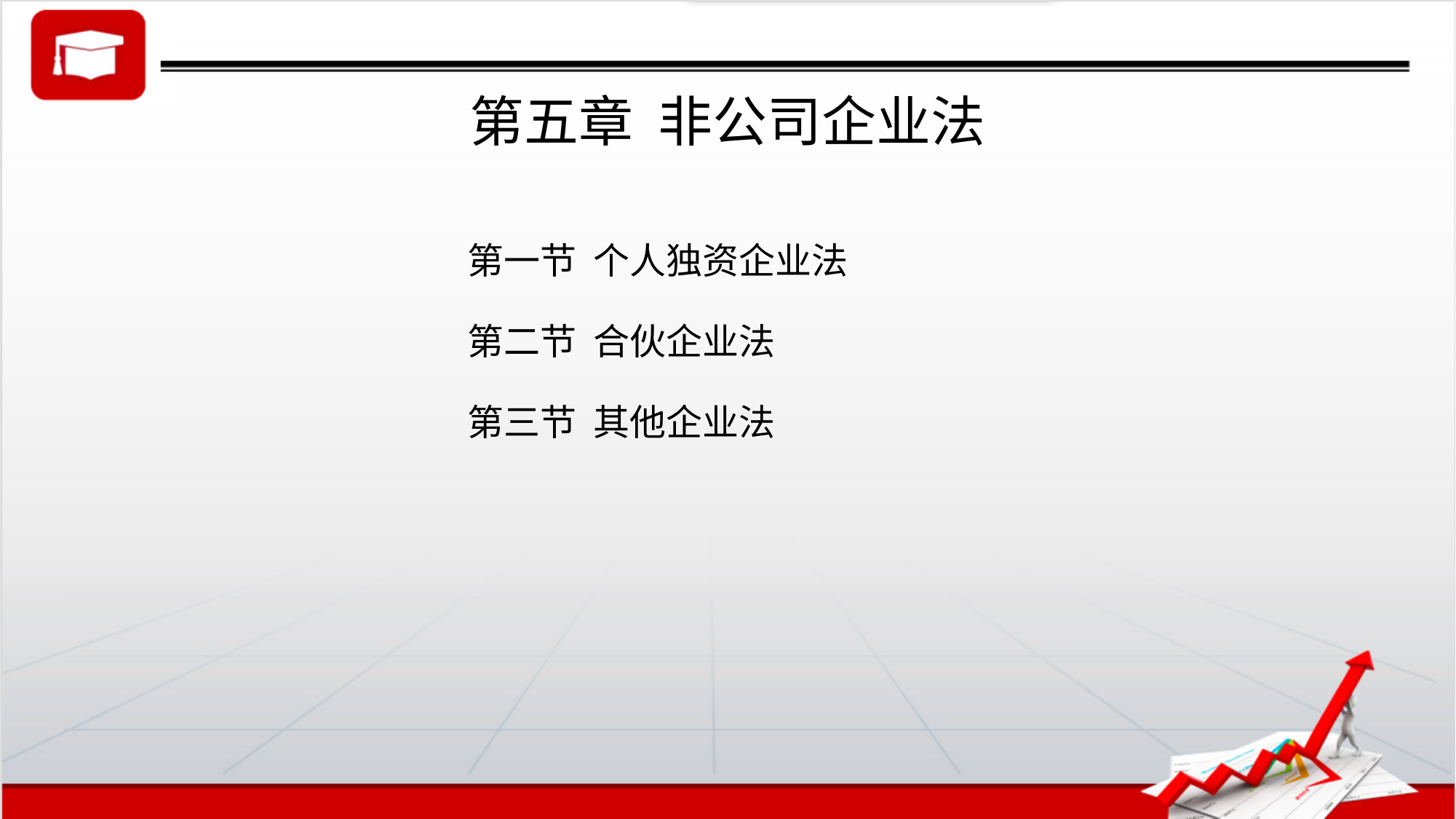

# 第五章  非公司企业法
第一节  个人独资企业法
第二节  合伙企业法
第三节  其他企业法